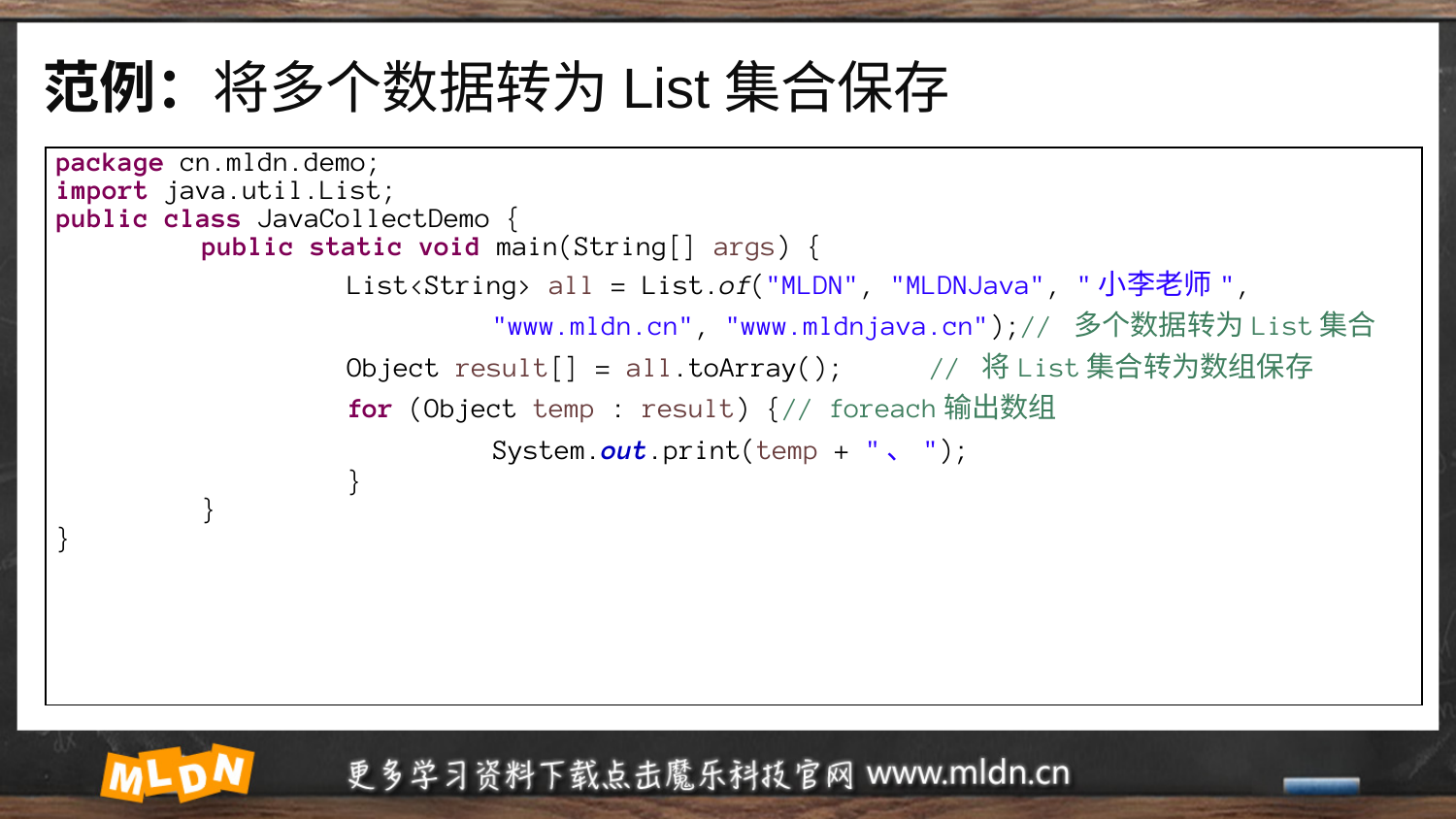

# 范例：将多个数据转为List集合保存
| package cn.mldn.demo; import java.util.List; public class JavaCollectDemo { public static void main(String[] args) { List<String> all = List.of("MLDN", "MLDNJava", "小李老师", "www.mldn.cn", "www.mldnjava.cn");// 多个数据转为List集合 Object result[] = all.toArray(); // 将List集合转为数组保存 for (Object temp : result) {// foreach输出数组 System.out.print(temp + "、"); } } } |
| --- |